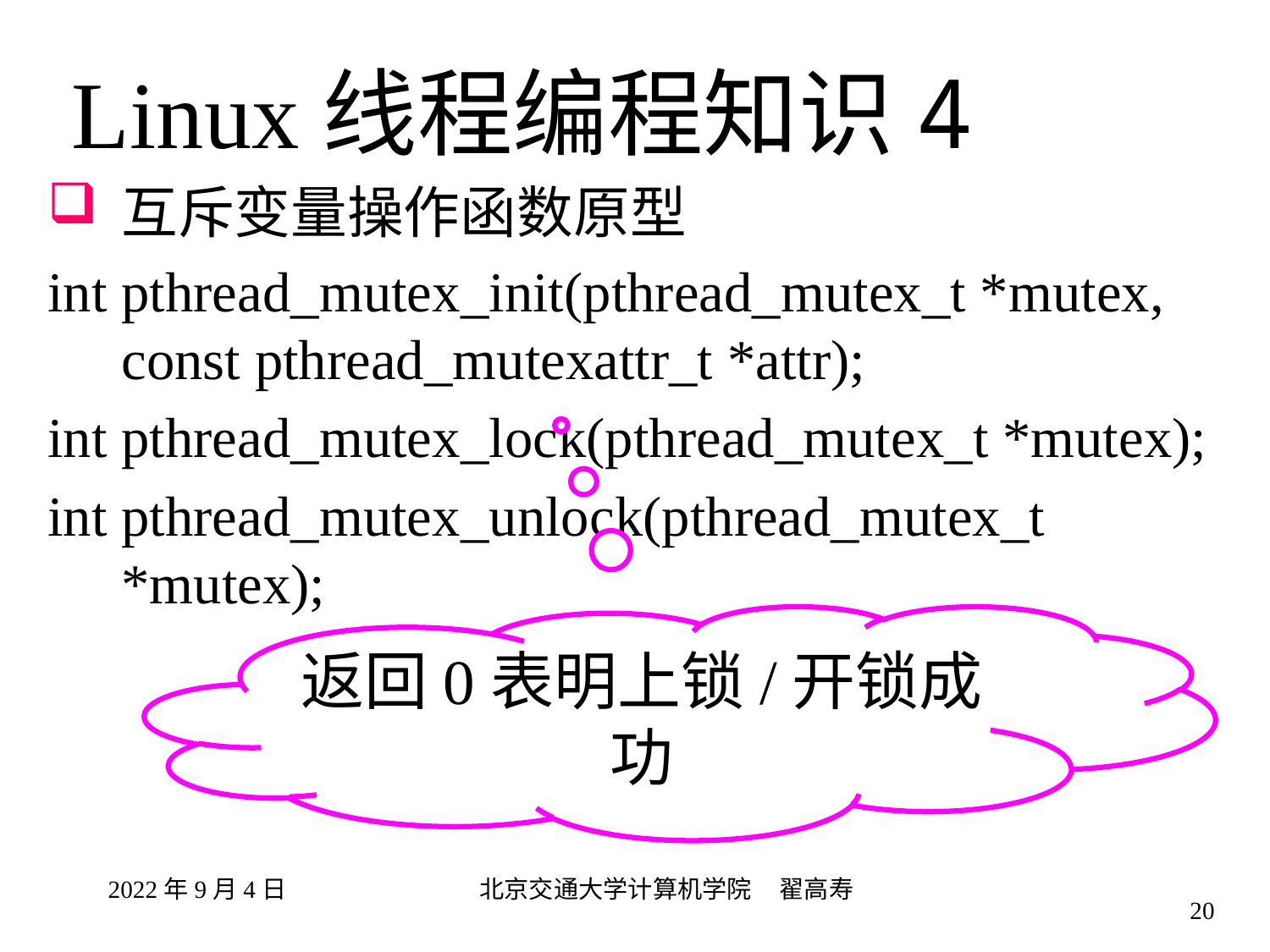

# Linux线程编程知识4
互斥变量操作函数原型
int pthread_mutex_init(pthread_mutex_t *mutex, const pthread_mutexattr_t *attr);
int pthread_mutex_lock(pthread_mutex_t *mutex);
int pthread_mutex_unlock(pthread_mutex_t *mutex);

返回0表明上锁/开锁成功
2022年9月4日
北京交通大学计算机学院     翟高寿
20